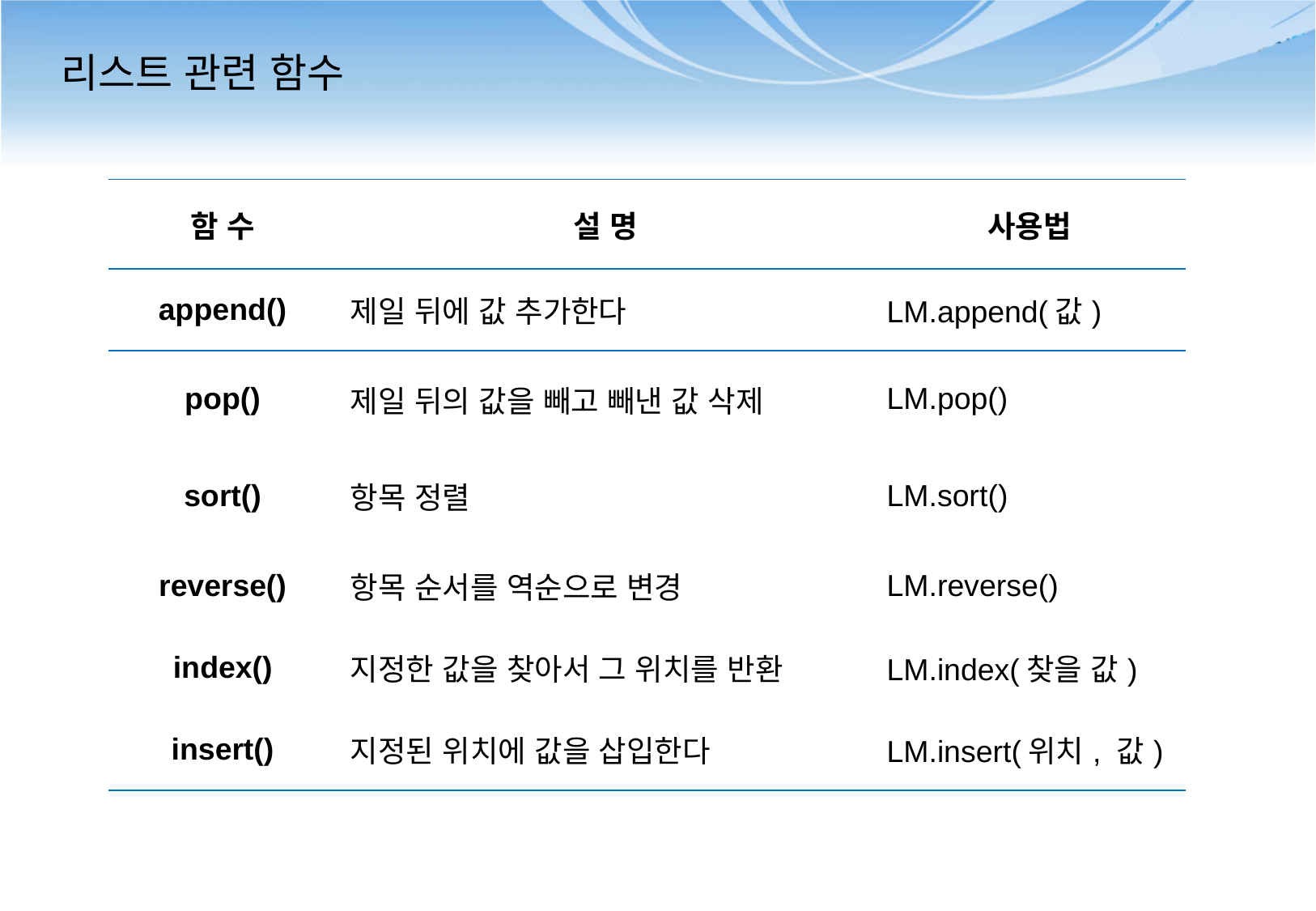

# 리스트 관련 함수
| 함 수 | 설 명 | 사용법 |
| --- | --- | --- |
| append() | 제일 뒤에 값 추가한다 | LM.append(값) |
| pop() | 제일 뒤의 값을 빼고 빼낸 값 삭제 | LM.pop() |
| sort() | 항목 정렬 | LM.sort() |
| reverse() | 항목 순서를 역순으로 변경 | LM.reverse() |
| index() | 지정한 값을 찾아서 그 위치를 반환 | LM.index(찾을 값) |
| insert() | 지정된 위치에 값을 삽입한다 | LM.insert(위치, 값) |